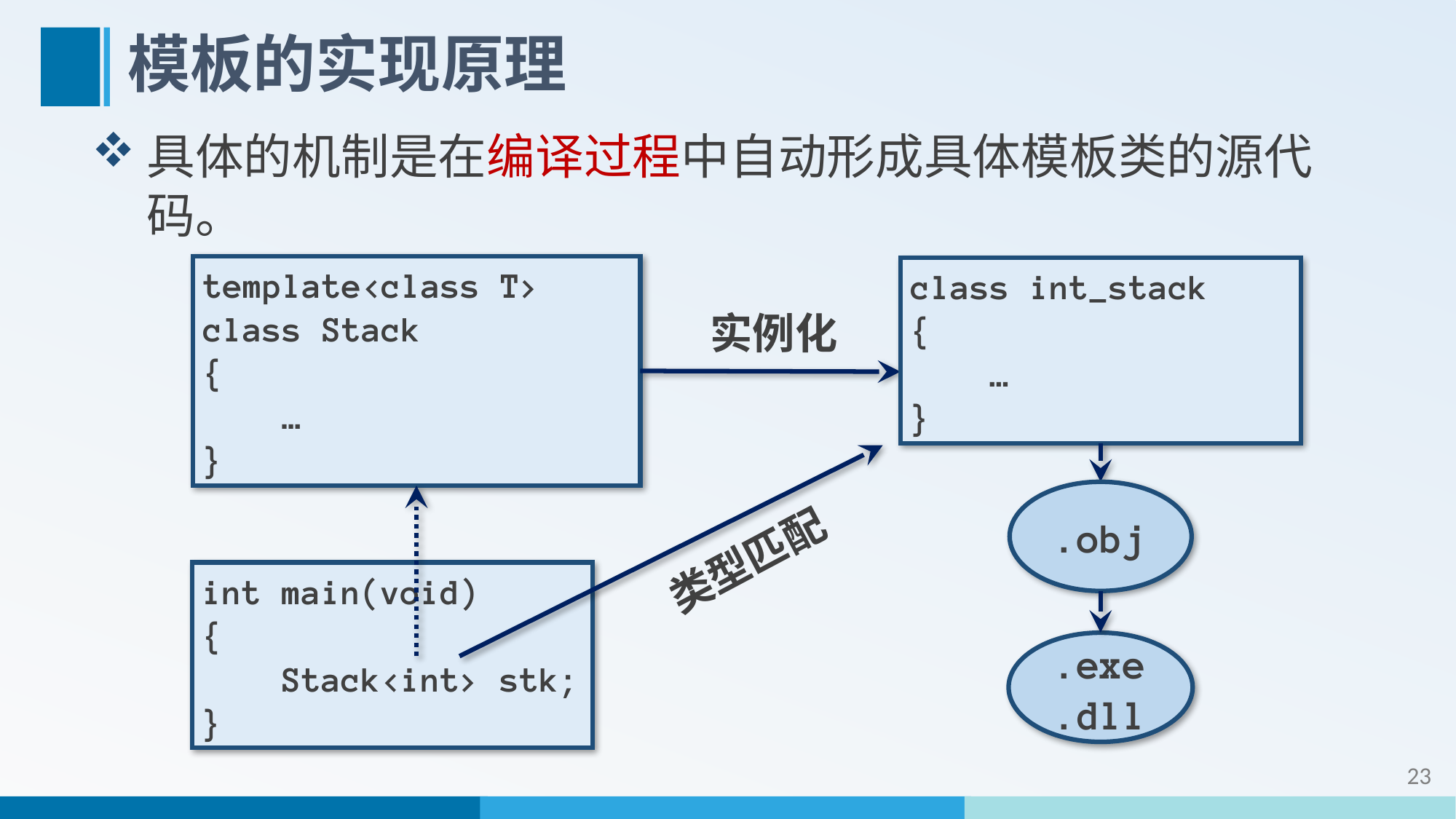

# 模板的实现原理
具体的机制是在编译过程中自动形成具体模板类的源代码。
template<class T>
class Stack
{
    …
}
class int_stack
{
    …
}
实例化
.obj
类型匹配
int main(void)
{
    Stack<int> stk;
}
.exe
.dll